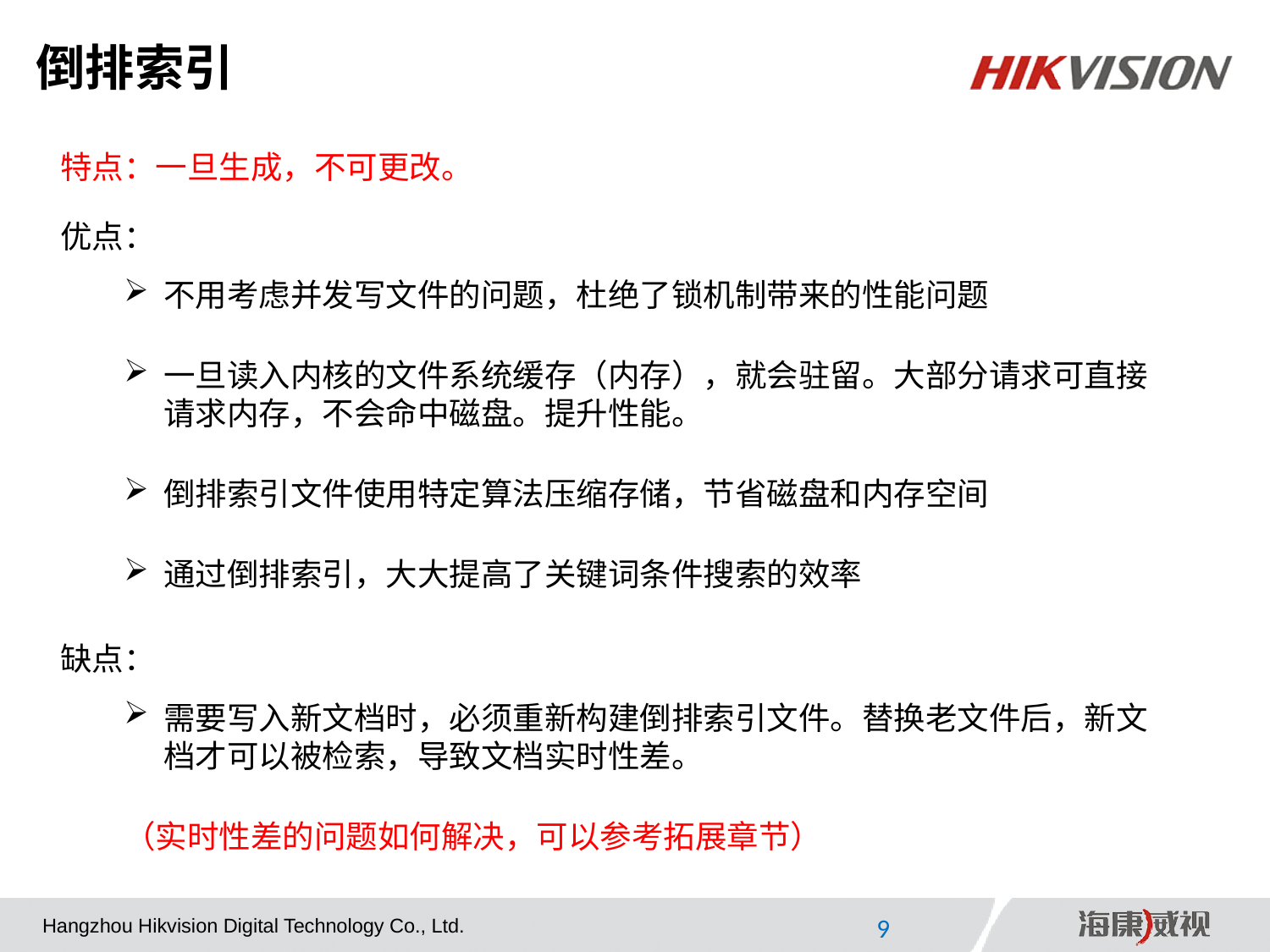

# 倒排索引
特点：一旦生成，不可更改。
优点：
不用考虑并发写文件的问题，杜绝了锁机制带来的性能问题
一旦读入内核的文件系统缓存（内存），就会驻留。大部分请求可直接请求内存，不会命中磁盘。提升性能。
倒排索引文件使用特定算法压缩存储，节省磁盘和内存空间
通过倒排索引，大大提高了关键词条件搜索的效率

缺点：
需要写入新文档时，必须重新构建倒排索引文件。替换老文件后，新文档才可以被检索，导致文档实时性差。
（实时性差的问题如何解决，可以参考拓展章节）